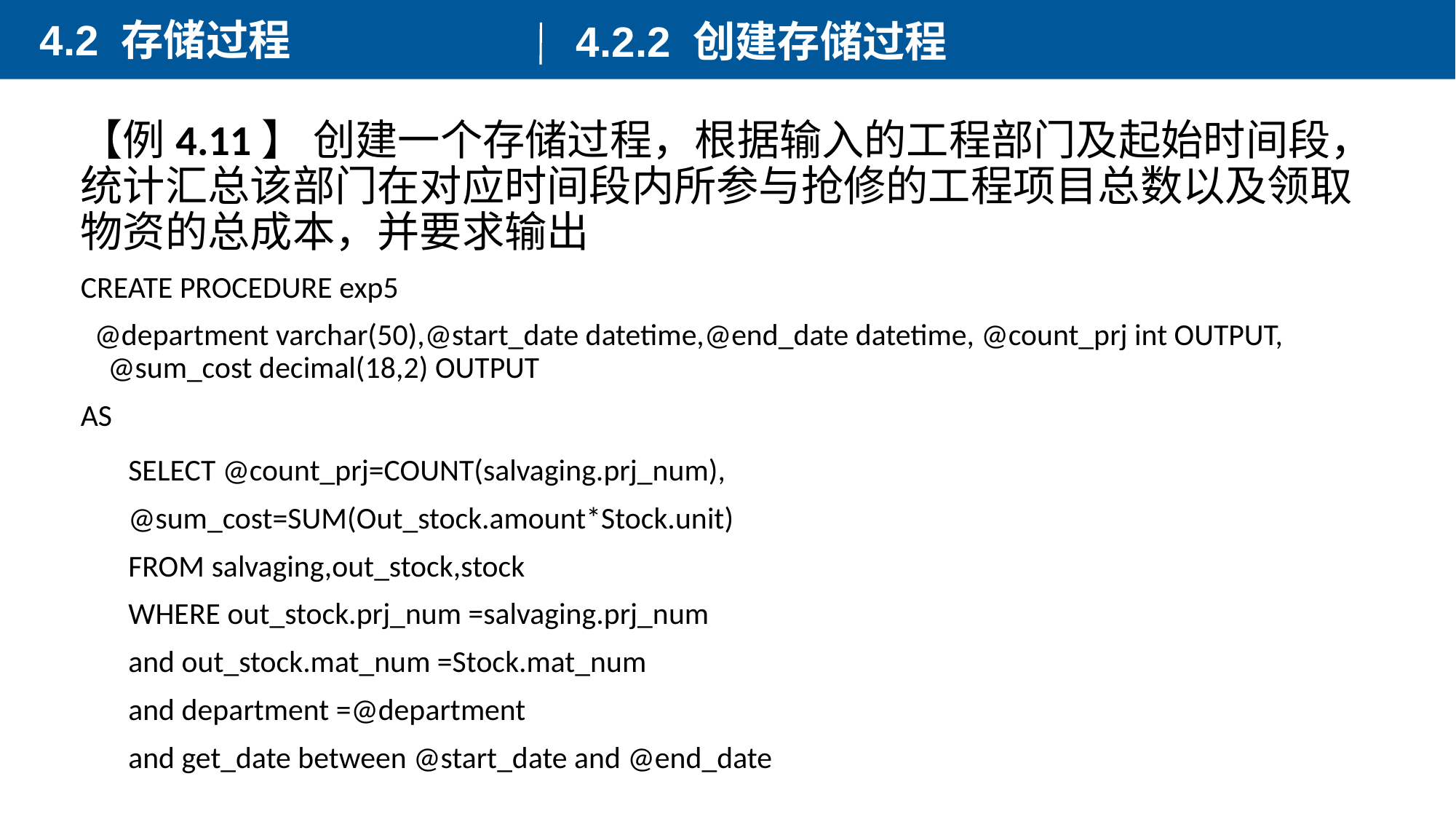

4.2 存储过程
4.2.2 创建存储过程
【例4.11】 创建一个存储过程，根据输入的工程部门及起始时间段，统计汇总该部门在对应时间段内所参与抢修的工程项目总数以及领取物资的总成本，并要求输出
CREATE PROCEDURE exp5
  @department varchar(50),@start_date datetime,@end_date datetime, @count_prj int OUTPUT, @sum_cost decimal(18,2) OUTPUT
AS

SELECT @count_prj=COUNT(salvaging.prj_num),
@sum_cost=SUM(Out_stock.amount*Stock.unit)
FROM salvaging,out_stock,stock
WHERE out_stock.prj_num =salvaging.prj_num
and out_stock.mat_num =Stock.mat_num
and department =@department
and get_date between @start_date and @end_date